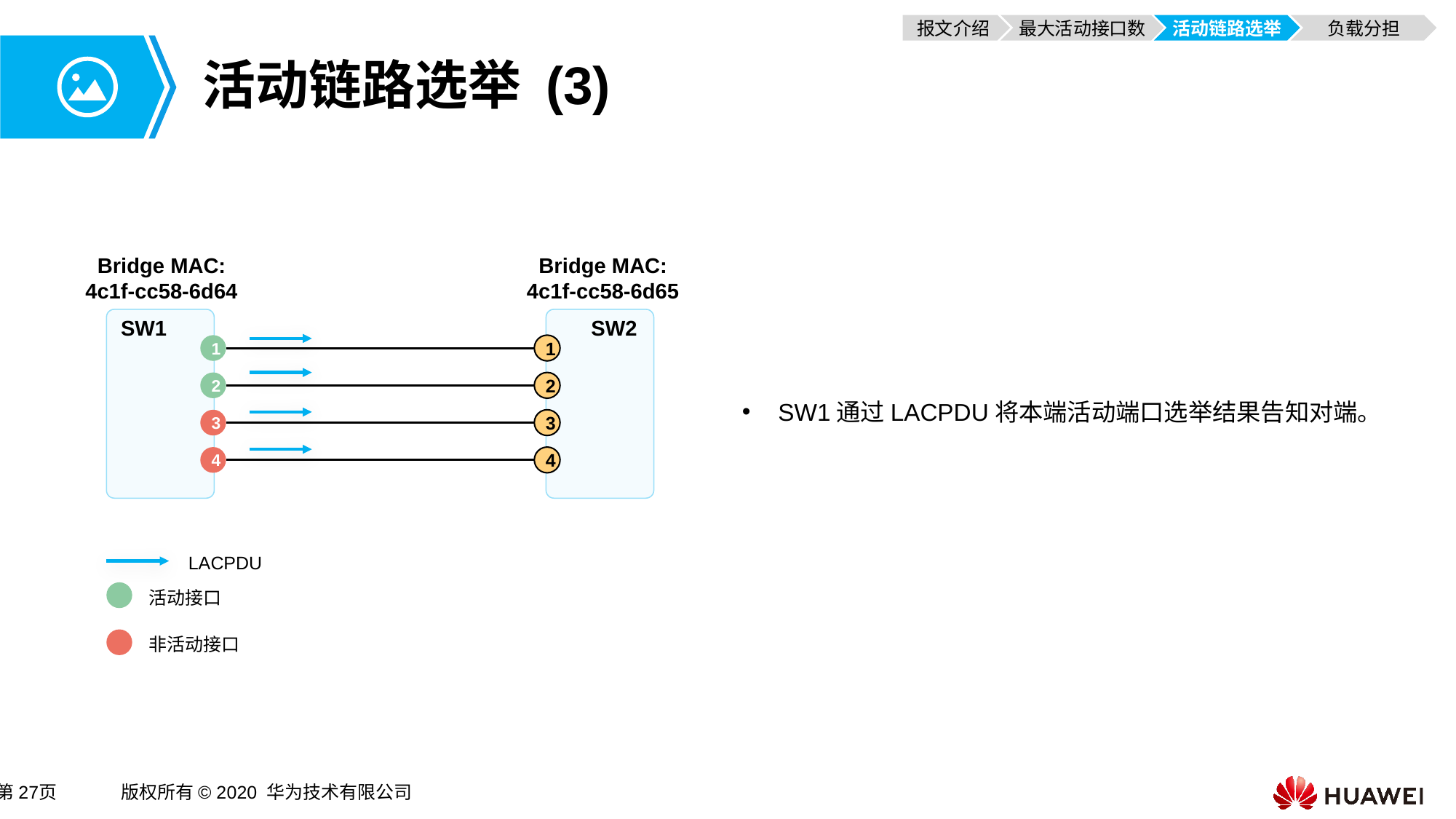

报文介绍
最大活动接口数
活动链路选举
负载分担
# 活动链路选举 (3)
Bridge MAC:
4c1f-cc58-6d64
Bridge MAC:
4c1f-cc58-6d65
SW2
SW1

1
1
2
2
SW1通过LACPDU将本端活动端口选举结果告知对端。
3
3
4
4
LACPDU
活动接口

非活动接口